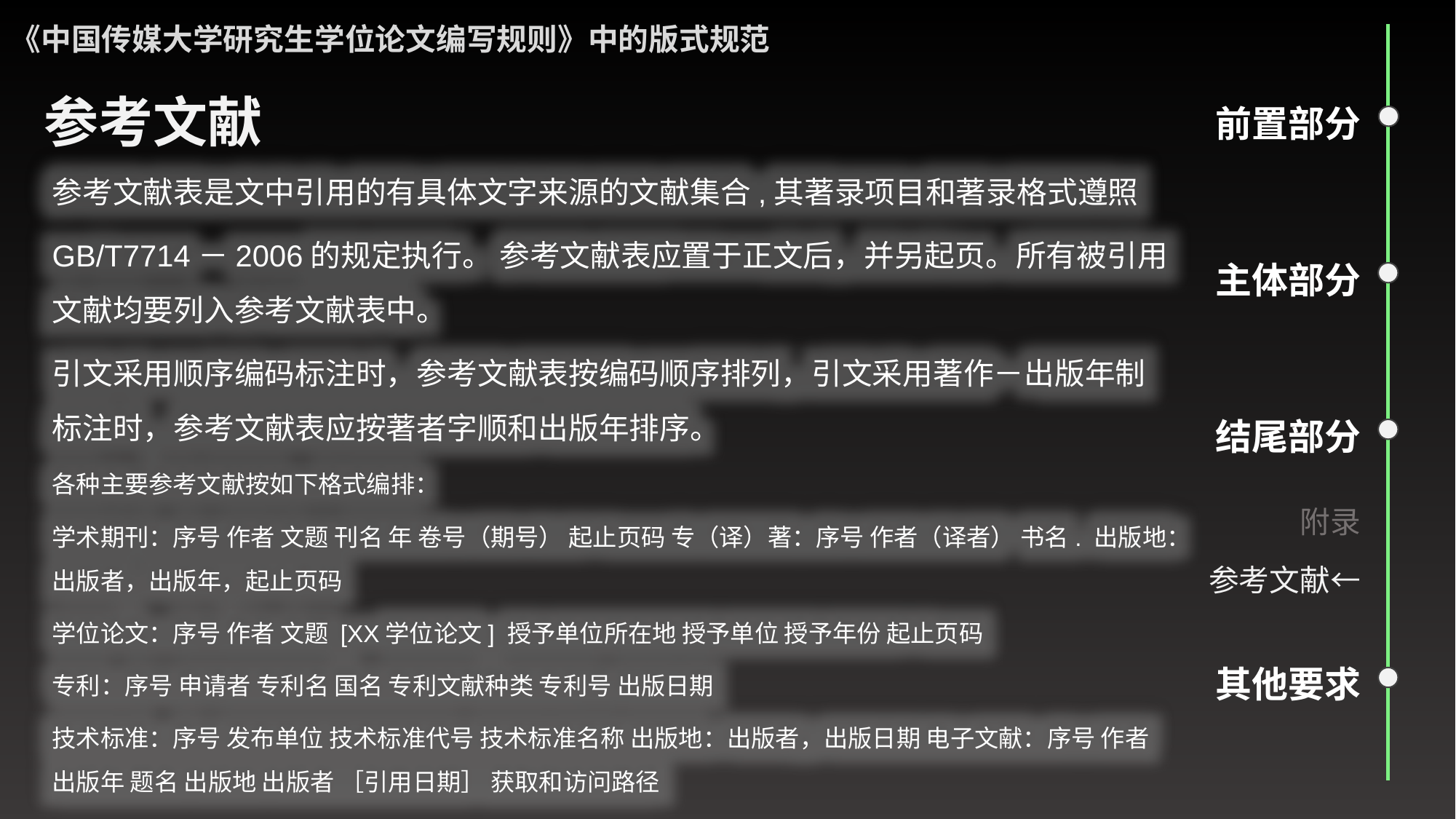

《中国传媒大学研究生学位论文编写规则》中的版式规范
参考文献
前置部分

参考文献表是文中引用的有具体文字来源的文献集合,其著录项目和著录格式遵照
GB/T7714－2006的规定执行。 参考文献表应置于正文后，并另起页。所有被引用文献均要列入参考文献表中。
引文采用顺序编码标注时，参考文献表按编码顺序排列，引文采用著作－出版年制标注时，参考文献表应按著者字顺和出版年排序。
各种主要参考文献按如下格式编排：
学术期刊：序号 作者 文题 刊名 年 卷号（期号） 起止页码 专（译）著：序号 作者（译者） 书名. 出版地：出版者，出版年，起止页码
学位论文：序号 作者 文题 [XX学位论文] 授予单位所在地 授予单位 授予年份 起止页码
专利：序号 申请者 专利名 国名 专利文献种类 专利号 出版日期
技术标准：序号 发布单位 技术标准代号 技术标准名称 出版地：出版者，出版日期 电子文献：序号 作者 出版年 题名 出版地 出版者 ［引用日期］ 获取和访问路径
主体部分

结尾部分

附录
参考文献←
其他要求